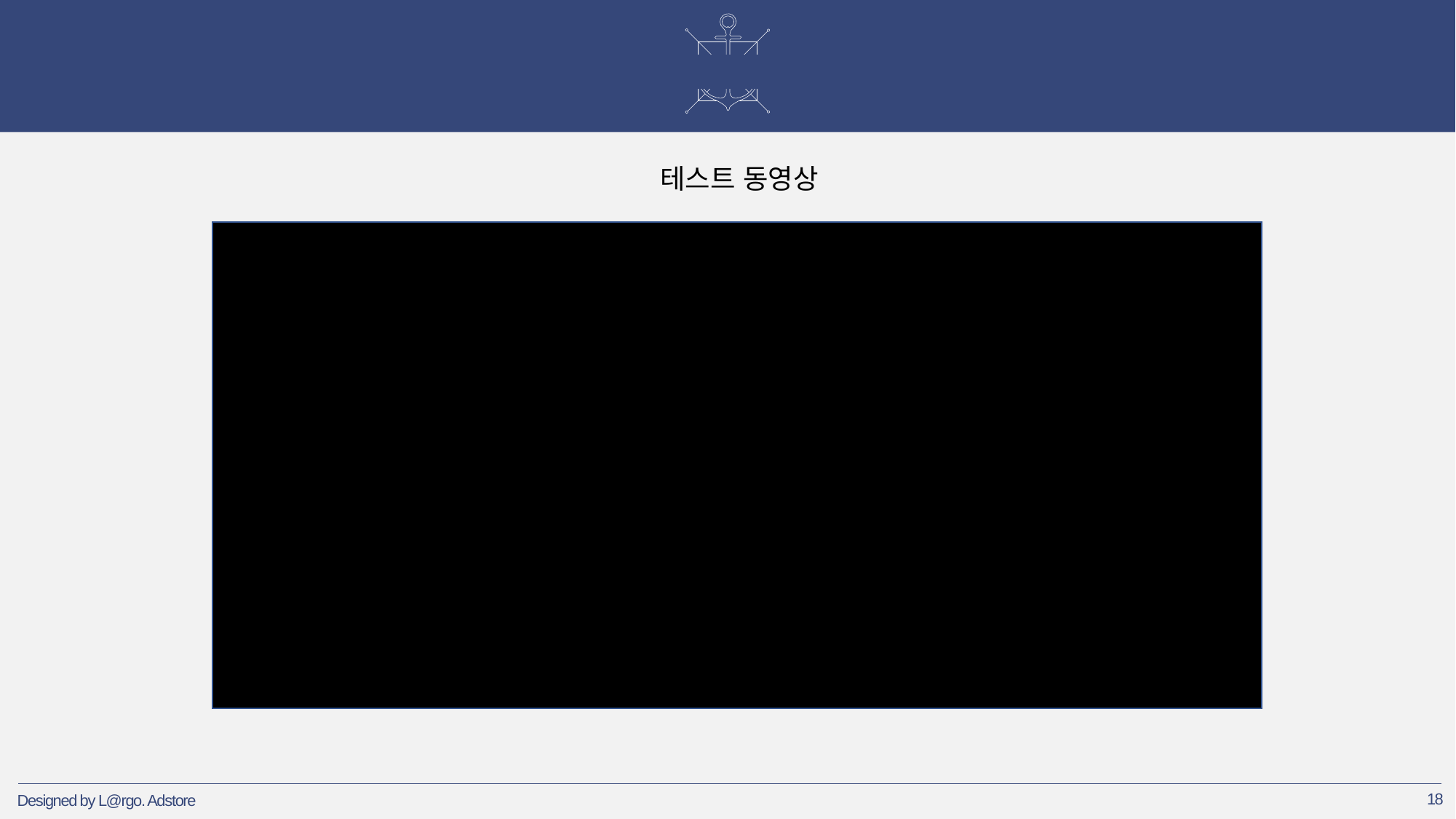

# Testing
테스트 동영상

18
Designed by L@rgo. Adstore